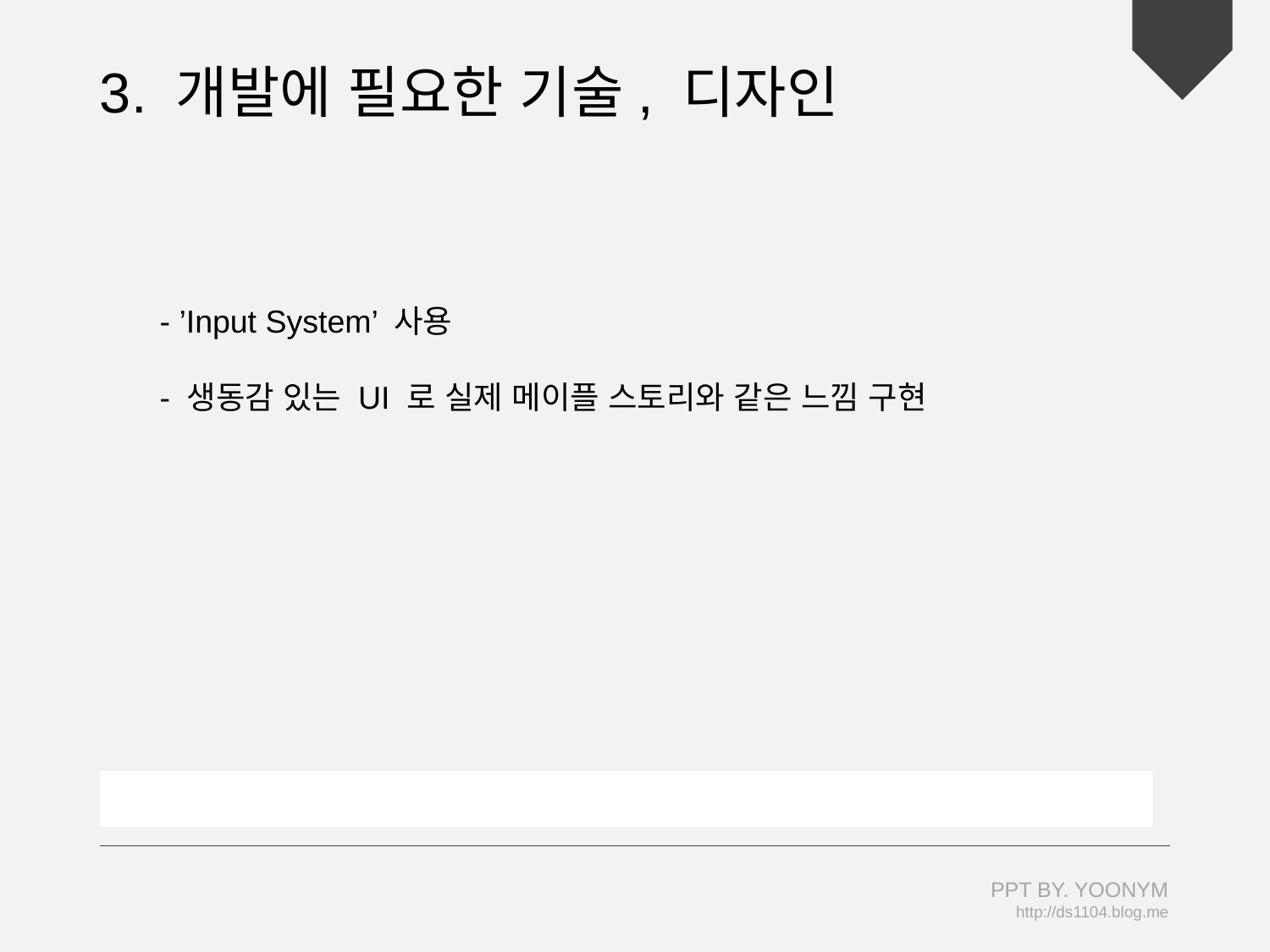

3. 개발에 필요한 기술, 디자인
- ’Input System’ 사용

- 생동감 있는 UI 로 실제 메이플 스토리와 같은 느낌 구현

PPT BY. YOONYM
　http://ds1104.blog.me